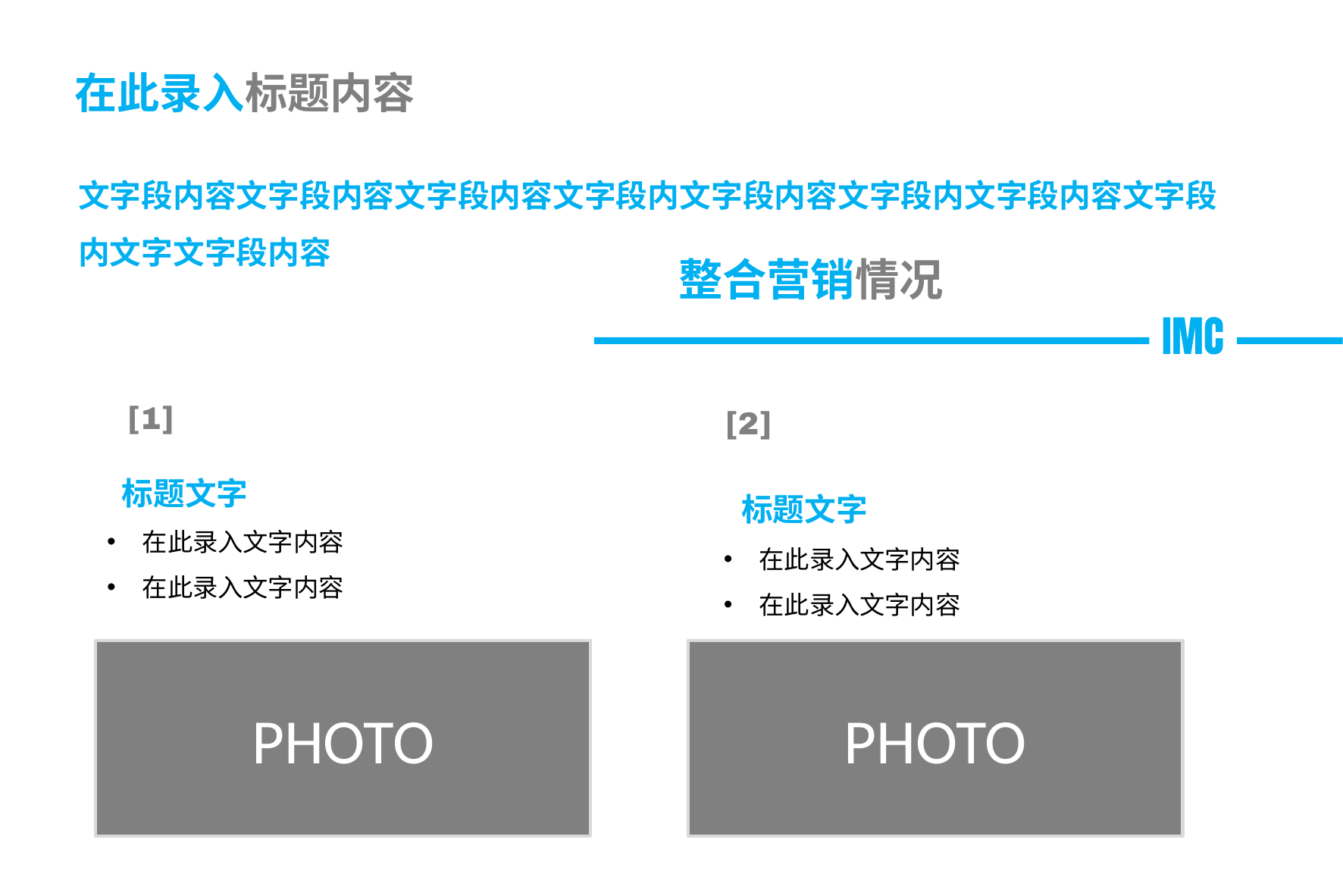

# 在此录入标题内容
文字段内容文字段内容文字段内容文字段内文字段内容文字段内文字段内容文字段内文字文字段内容

整合营销情况
IMC

[1]
[2]
 标题文字
在此录入文字内容
在此录入文字内容
 标题文字
在此录入文字内容
在此录入文字内容
PHOTO
PHOTO